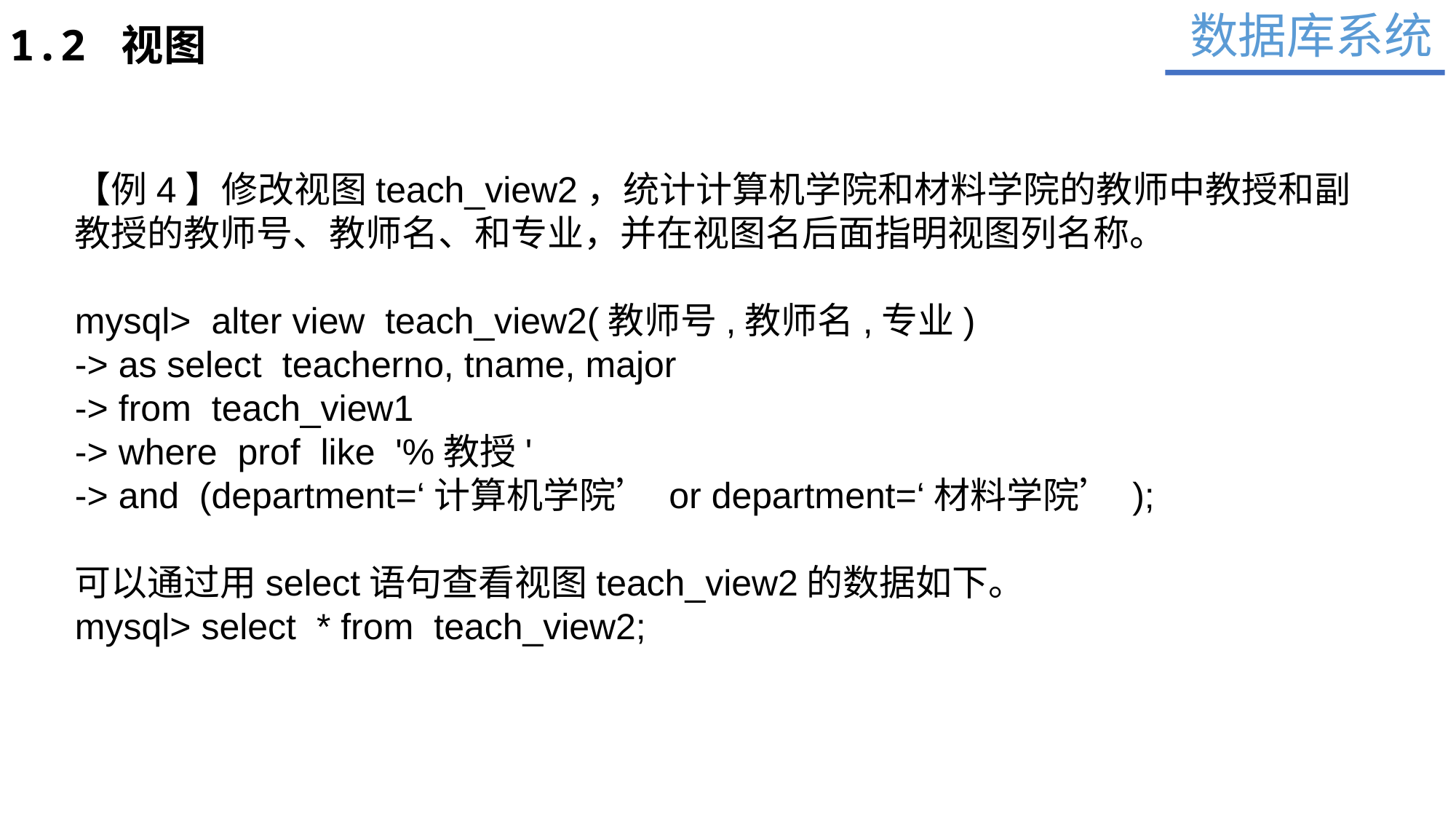

数据库系统
1.2 视图

【例4】修改视图teach_view2，统计计算机学院和材料学院的教师中教授和副教授的教师号、教师名、和专业，并在视图名后面指明视图列名称。

mysql>  alter view  teach_view2(教师号,教师名,专业)
-> as select  teacherno, tname, major
-> from  teach_view1
-> where  prof  like  '%教授'
-> and  (department=‘计算机学院’ or department=‘材料学院’ );

可以通过用select语句查看视图teach_view2的数据如下。
mysql> select  * from  teach_view2;